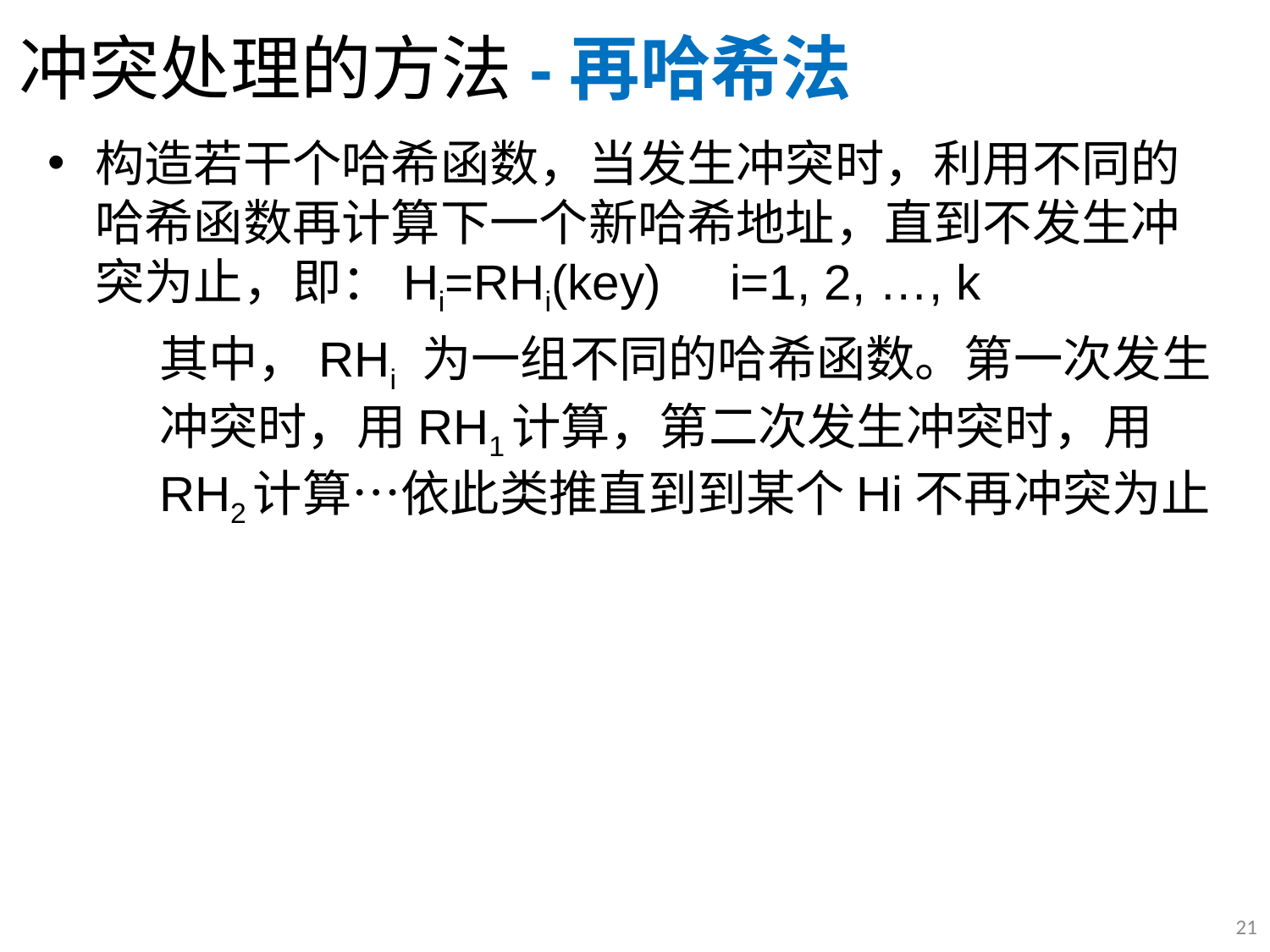

# 冲突处理的方法-再哈希法
构造若干个哈希函数，当发生冲突时，利用不同的哈希函数再计算下一个新哈希地址，直到不发生冲突为止，即：Hi=RHi(key)     i=1, 2, …, k
其中，RHi 为一组不同的哈希函数。第一次发生冲突时，用RH1计算，第二次发生冲突时，用RH2计算…依此类推直到到某个Hi不再冲突为止
21